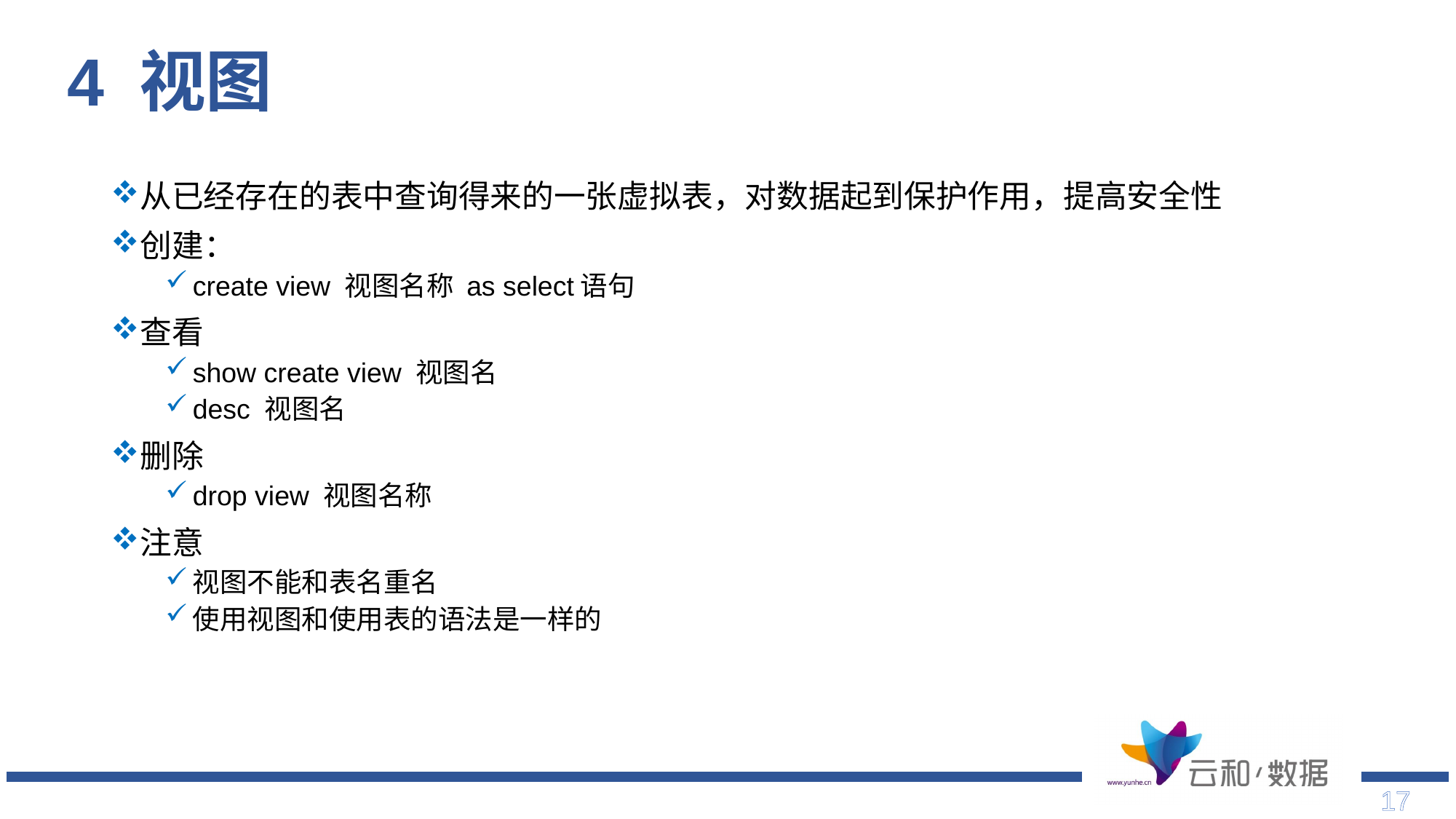

# 4 视图
从已经存在的表中查询得来的一张虚拟表，对数据起到保护作用，提高安全性
创建：
create view 视图名称 as select语句
查看
show create view 视图名
desc 视图名
删除
drop view 视图名称
注意
视图不能和表名重名
使用视图和使用表的语法是一样的